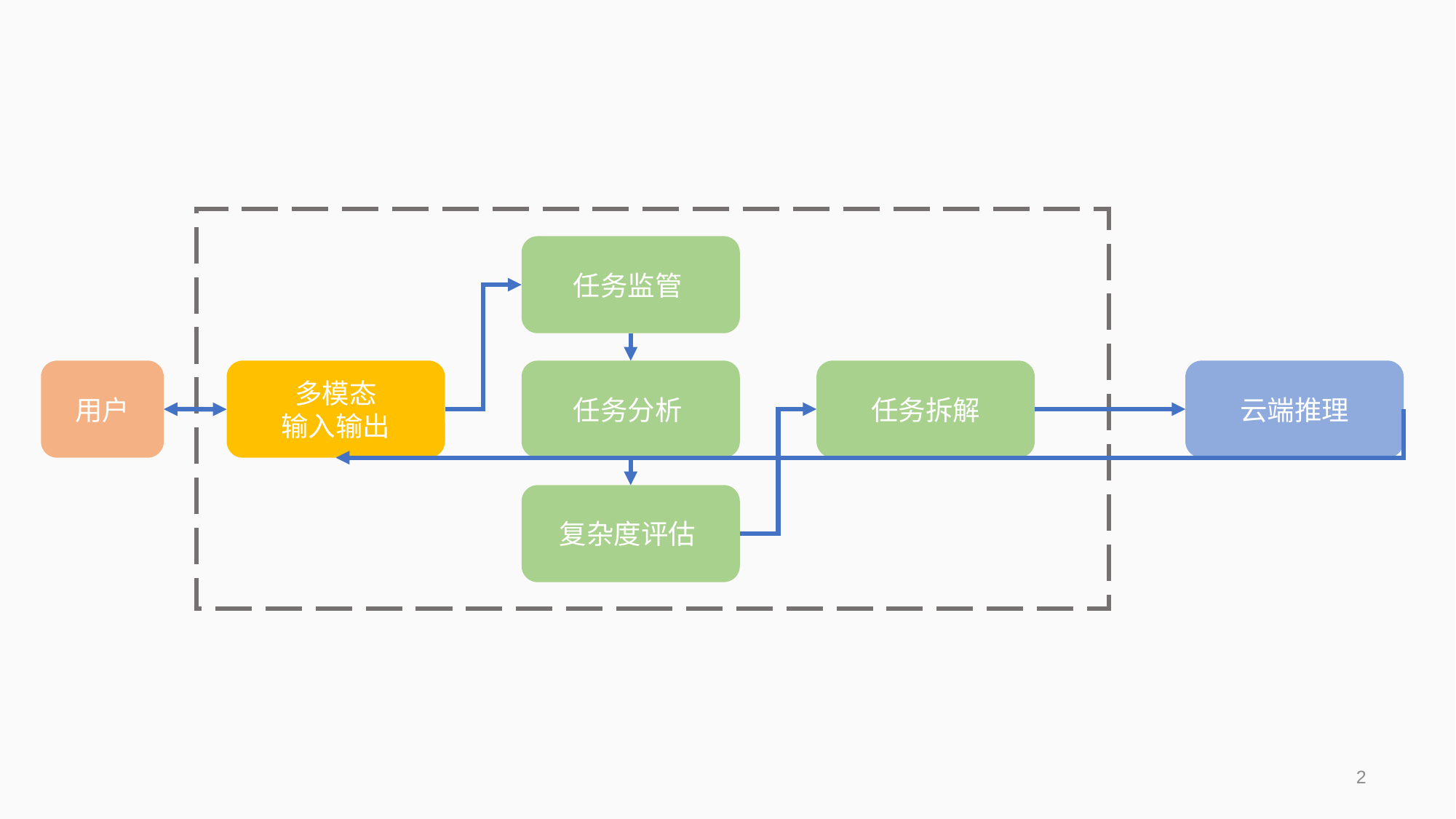

任务监管
用户
多模态
输入输出
任务分析
任务拆解
云端推理
复杂度评估
2